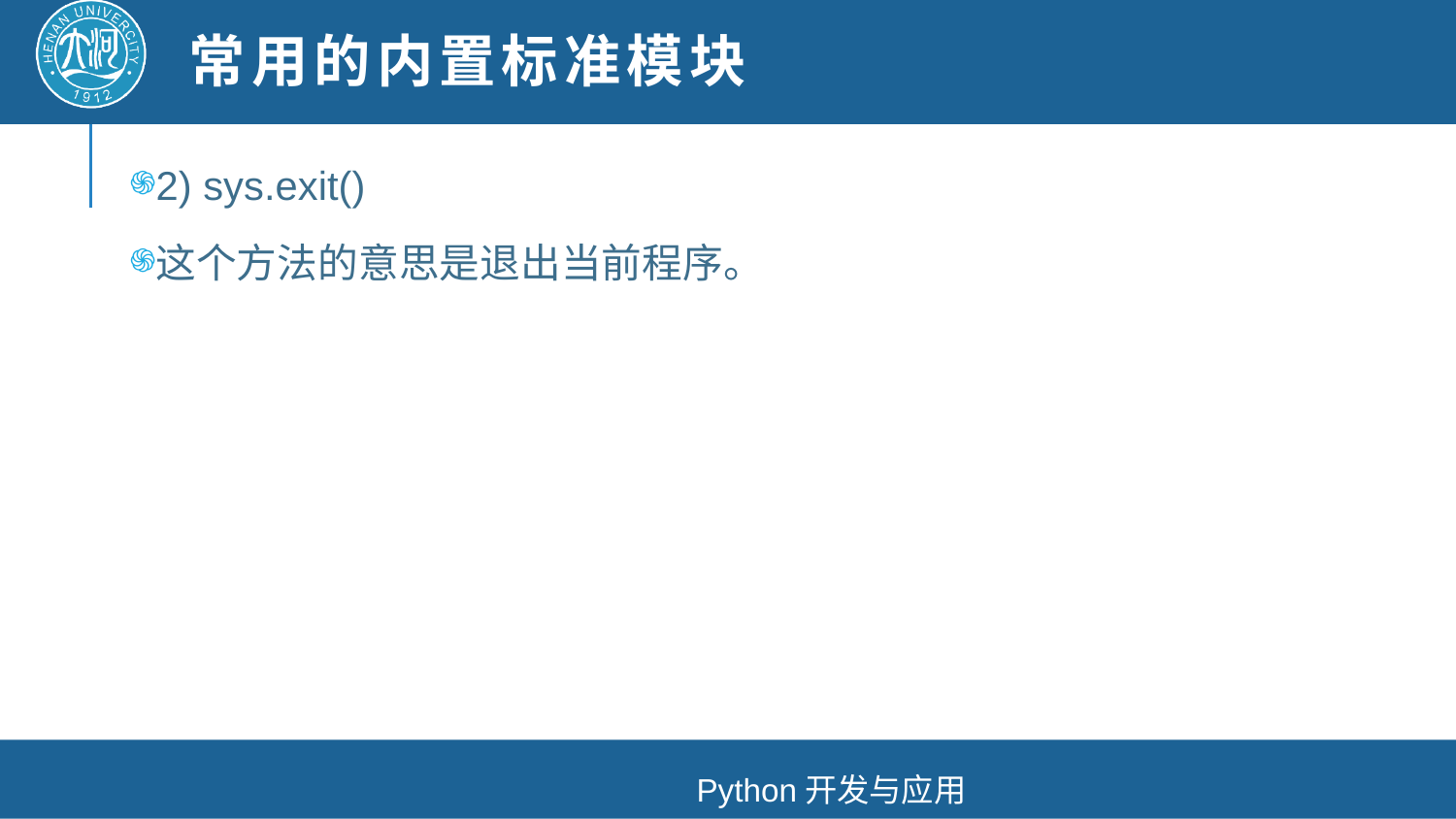

# 常用的内置标准模块
2) sys.exit()
这个方法的意思是退出当前程序。

Python开发与应用
19